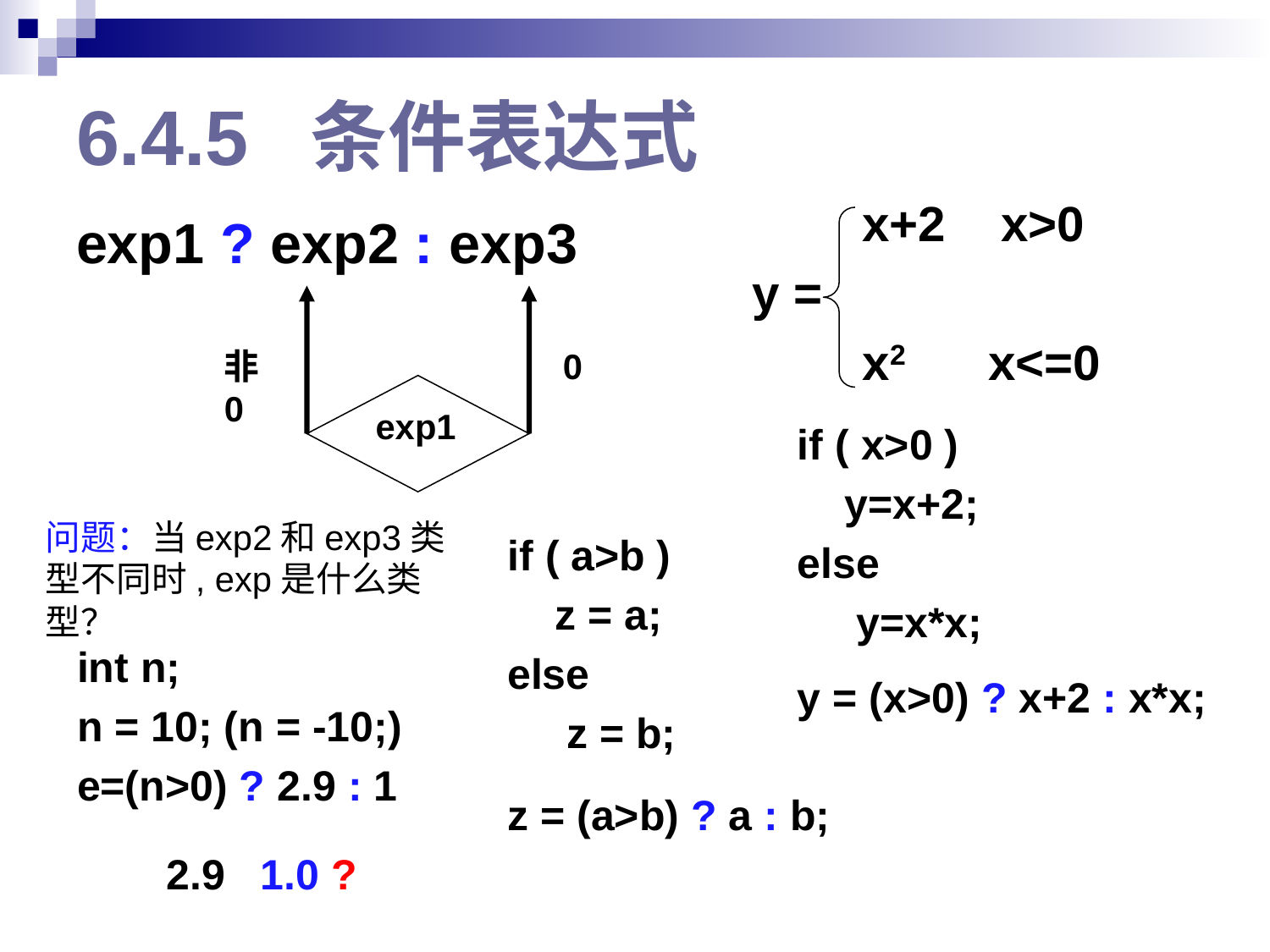

# 6.4.5  条件表达式
        x+2    x>0
y =
        x2      x<=0

exp1 ? exp2 : exp3

非0
0

exp1
if ( x>0 )
    y=x+2;
else
     y=x*x;
问题：当exp2和exp3类型不同时, exp是什么类型？
if ( a>b )
    z = a;
else
     z = b;
int n;
n = 10; (n = -10;)
e=(n>0) ? 2.9 : 1
y = (x>0) ? x+2 : x*x;
z = (a>b) ? a : b;
2.9   1.0 ?